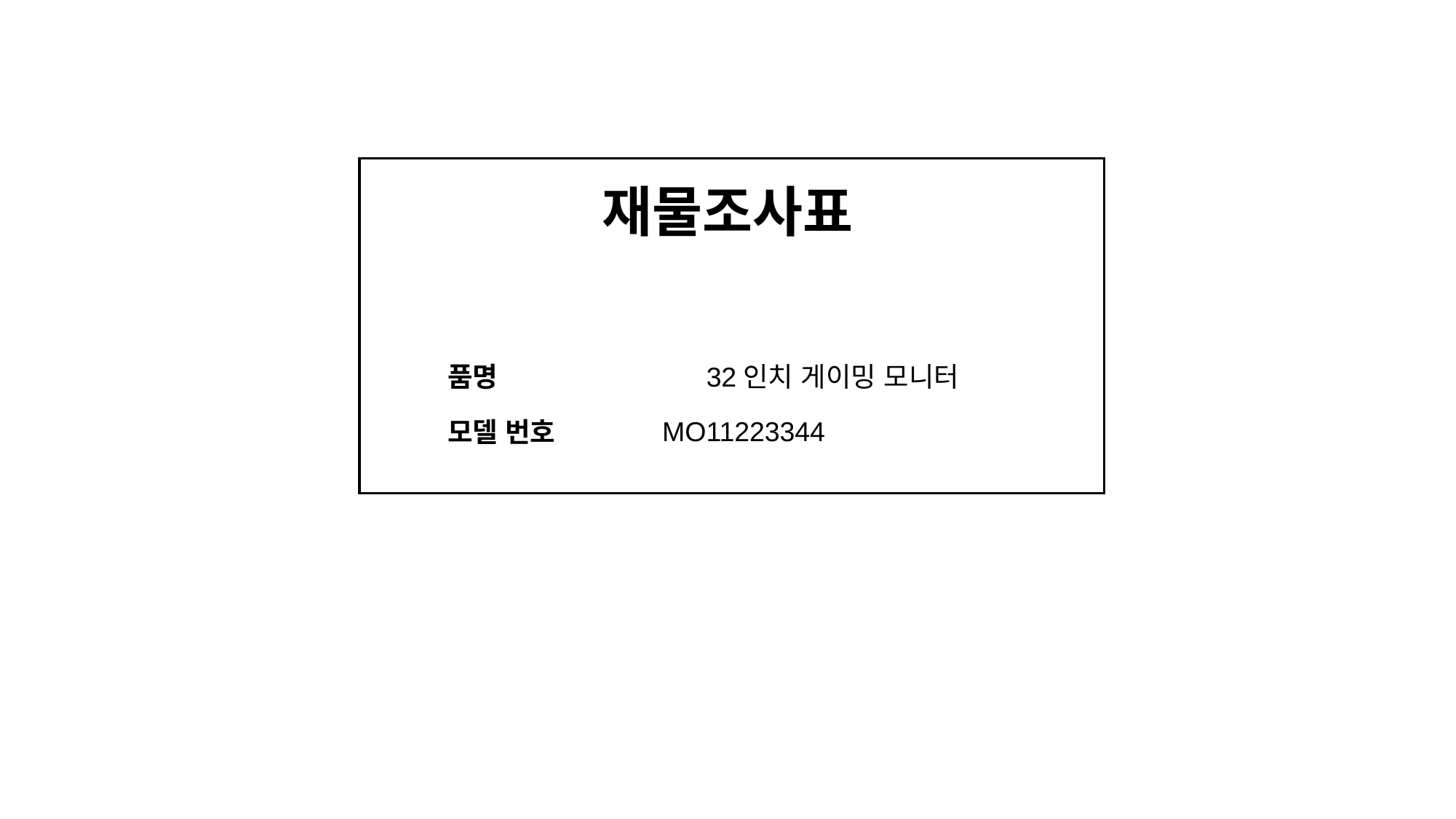

재물조사표
품명
32인치 게이밍 모니터
MO11223344
모델 번호